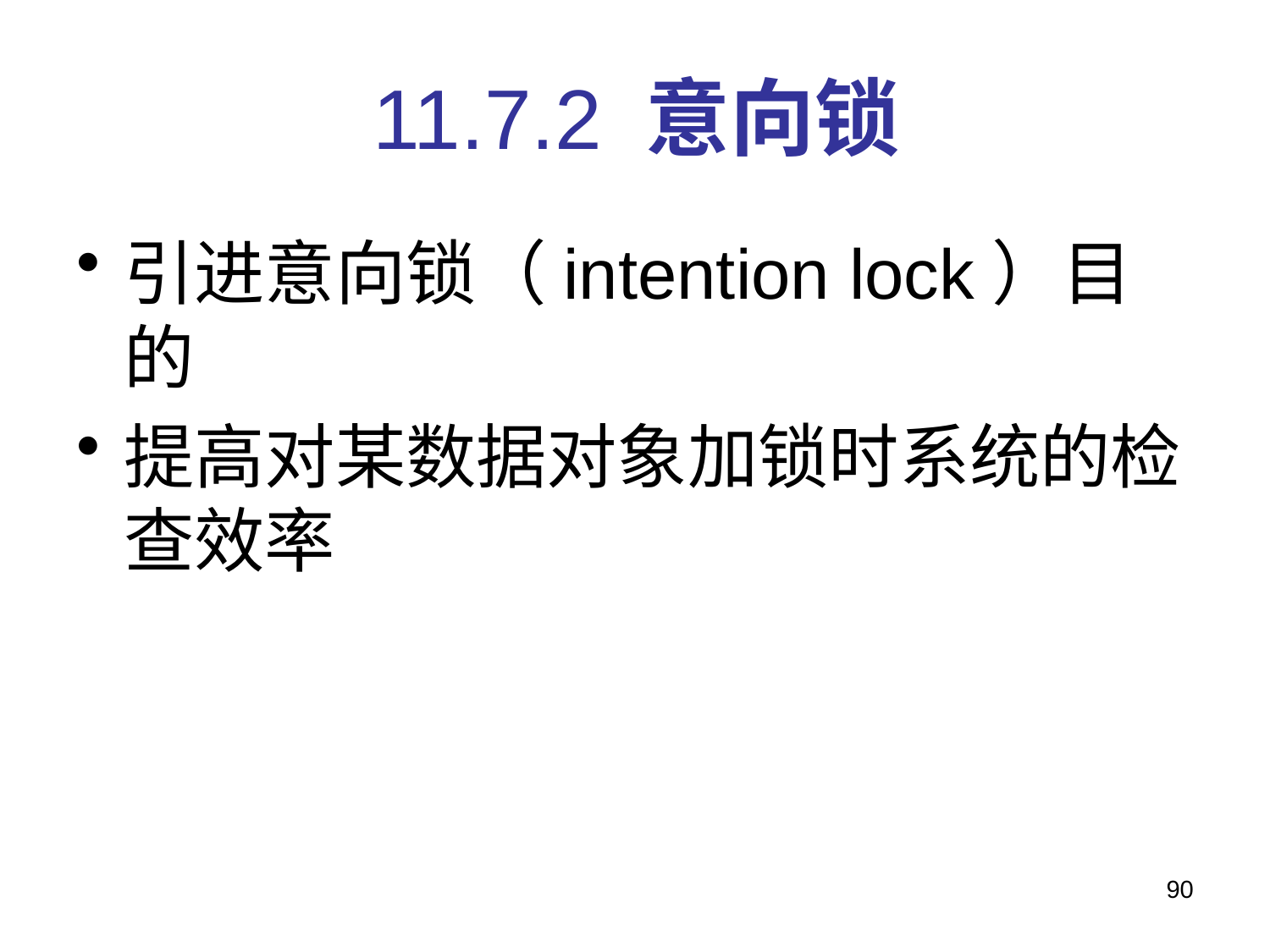

# 11.7.2 意向锁
引进意向锁（intention lock）目的
提高对某数据对象加锁时系统的检查效率

90